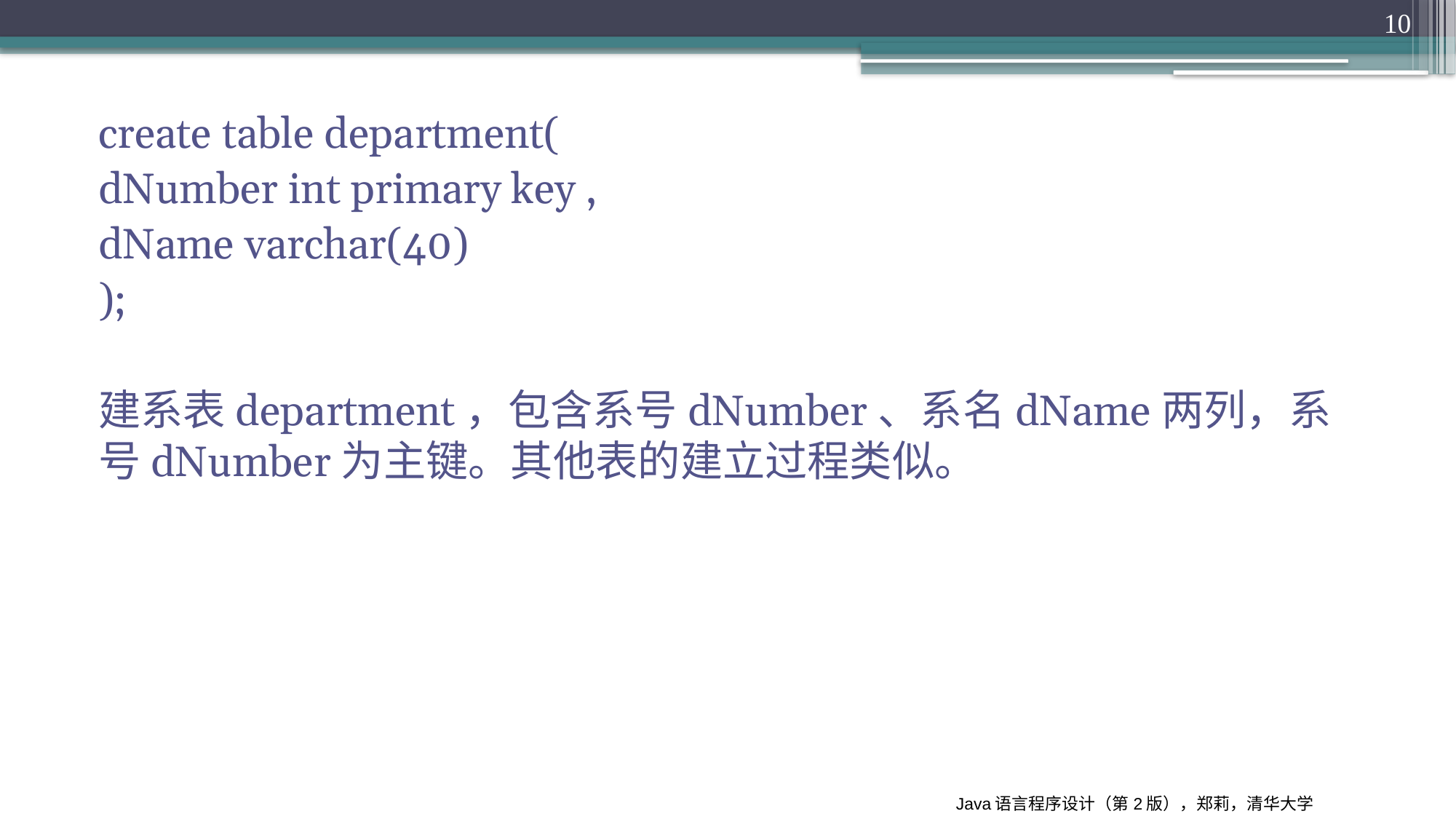

10
create table department(
dNumber int primary key ,
dName varchar(40)
);

建系表department，包含系号dNumber、系名dName两列，系号dNumber为主键。其他表的建立过程类似。